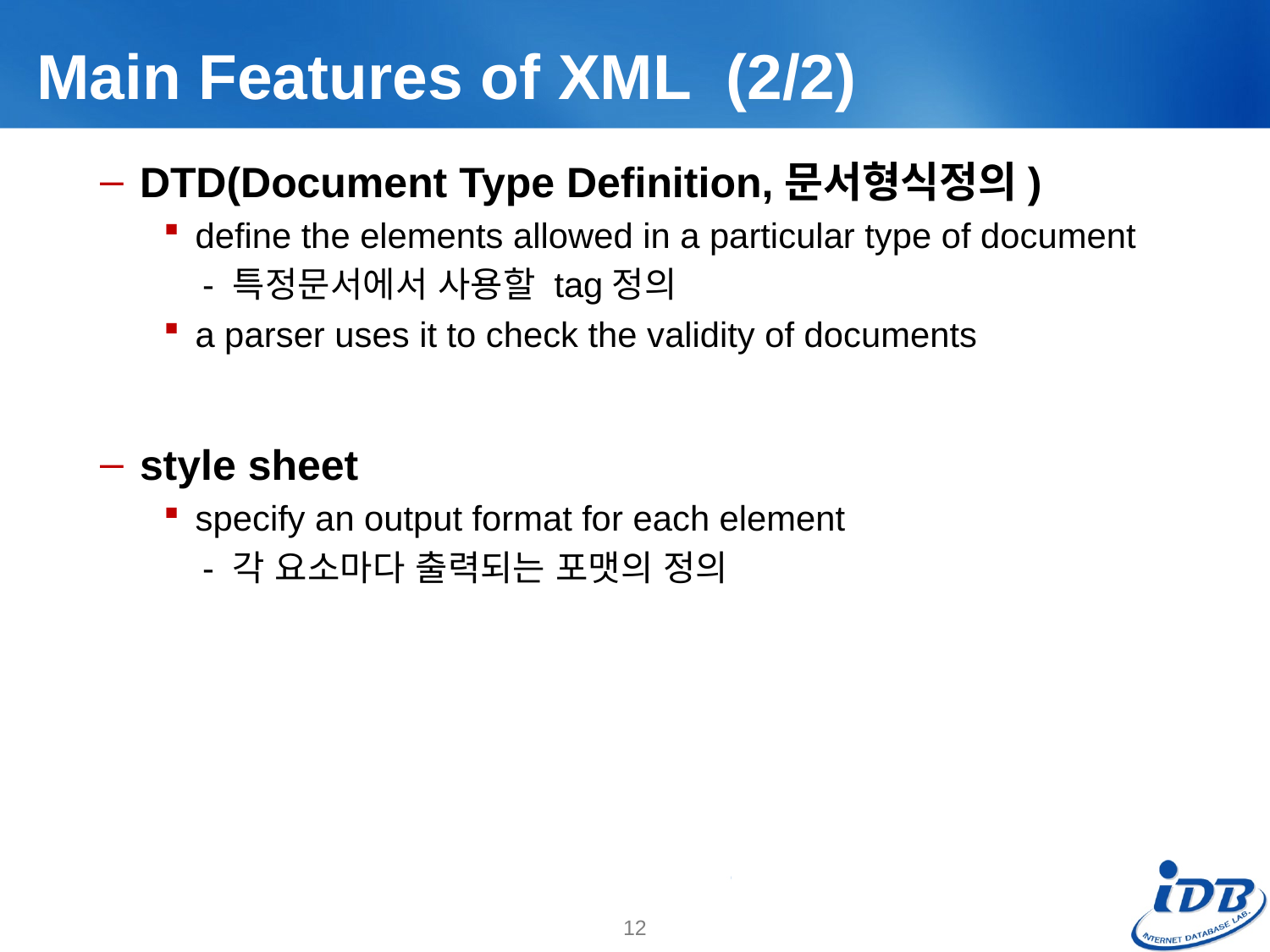

# Main Features of XML  (2/2)
DTD(Document Type Definition,문서형식정의)
define the elements allowed in a particular type of document
    - 특정문서에서 사용할 tag정의
a parser uses it to check the validity of documents

style sheet
specify an output format for each element
    - 각 요소마다 출력되는 포맷의 정의
12